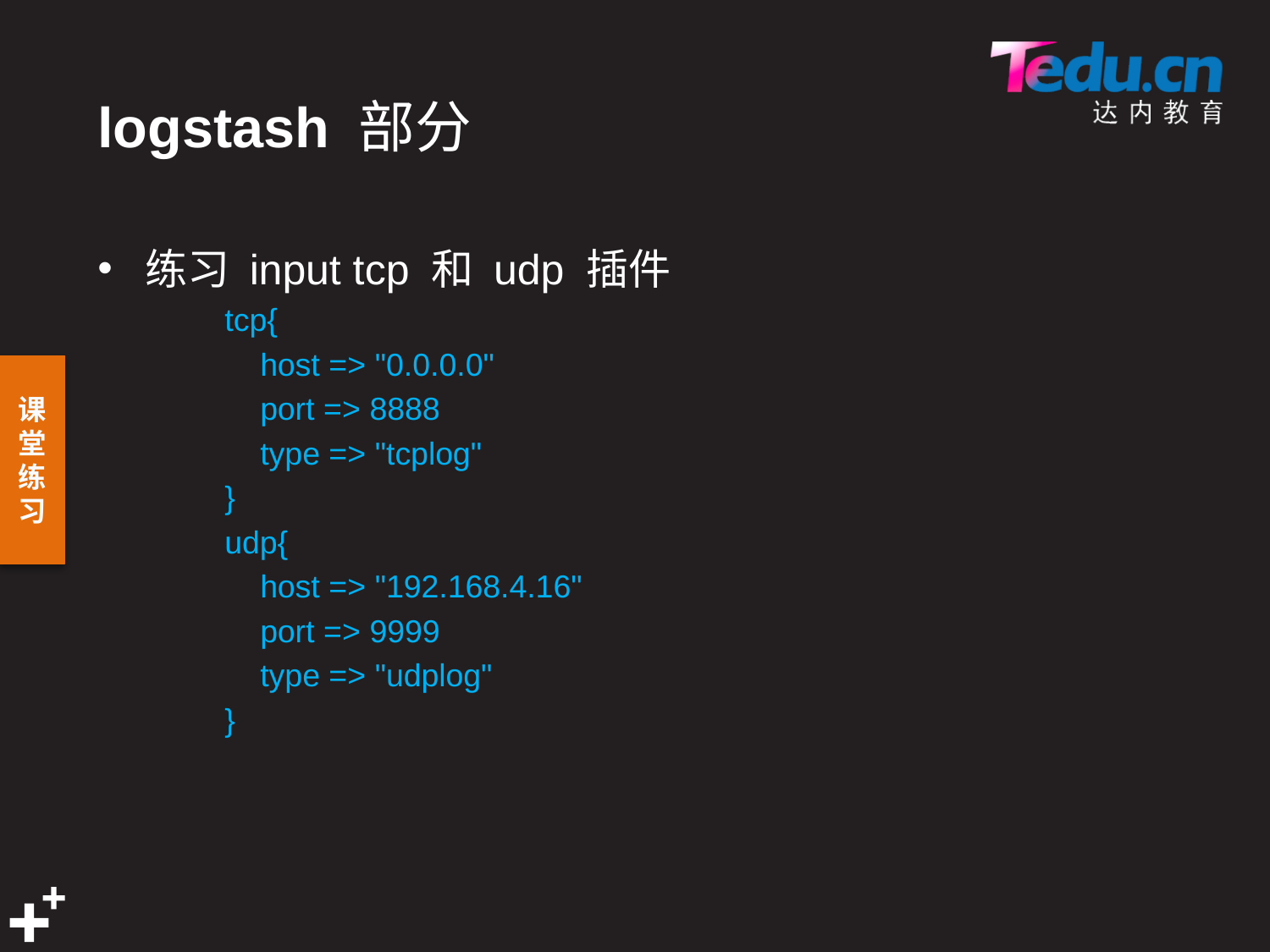

# logstash 部分
练习 input tcp 和 udp 插件
tcp{
    host => "0.0.0.0"
    port => 8888
    type => "tcplog"
}
udp{
    host => "192.168.4.16"
    port => 9999
    type => "udplog"
}